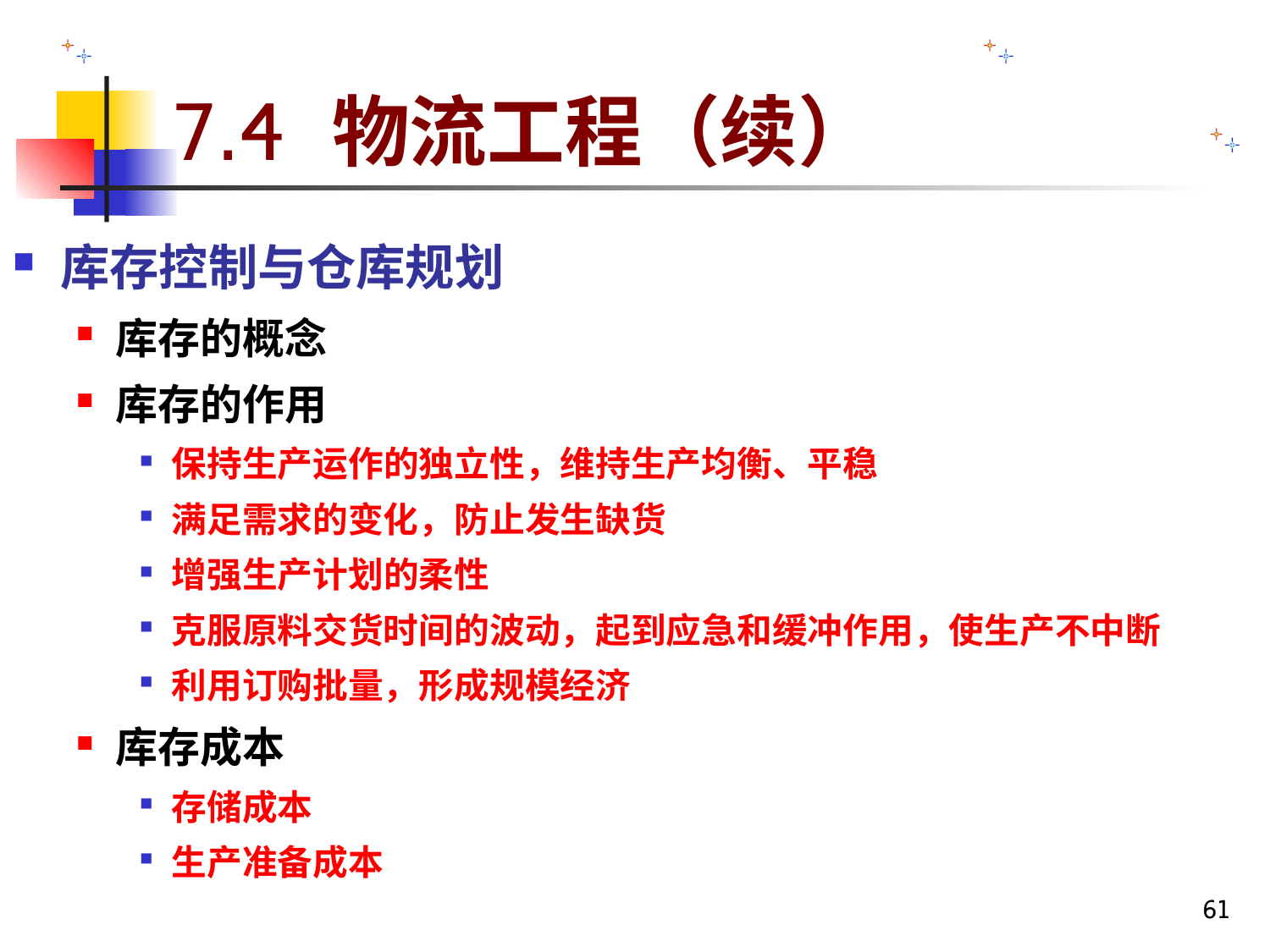

# 7.4 物流工程（续）
库存控制与仓库规划
库存的概念
库存的作用
保持生产运作的独立性，维持生产均衡、平稳
满足需求的变化，防止发生缺货
增强生产计划的柔性
克服原料交货时间的波动，起到应急和缓冲作用，使生产不中断
利用订购批量，形成规模经济
库存成本
存储成本
生产准备成本
61